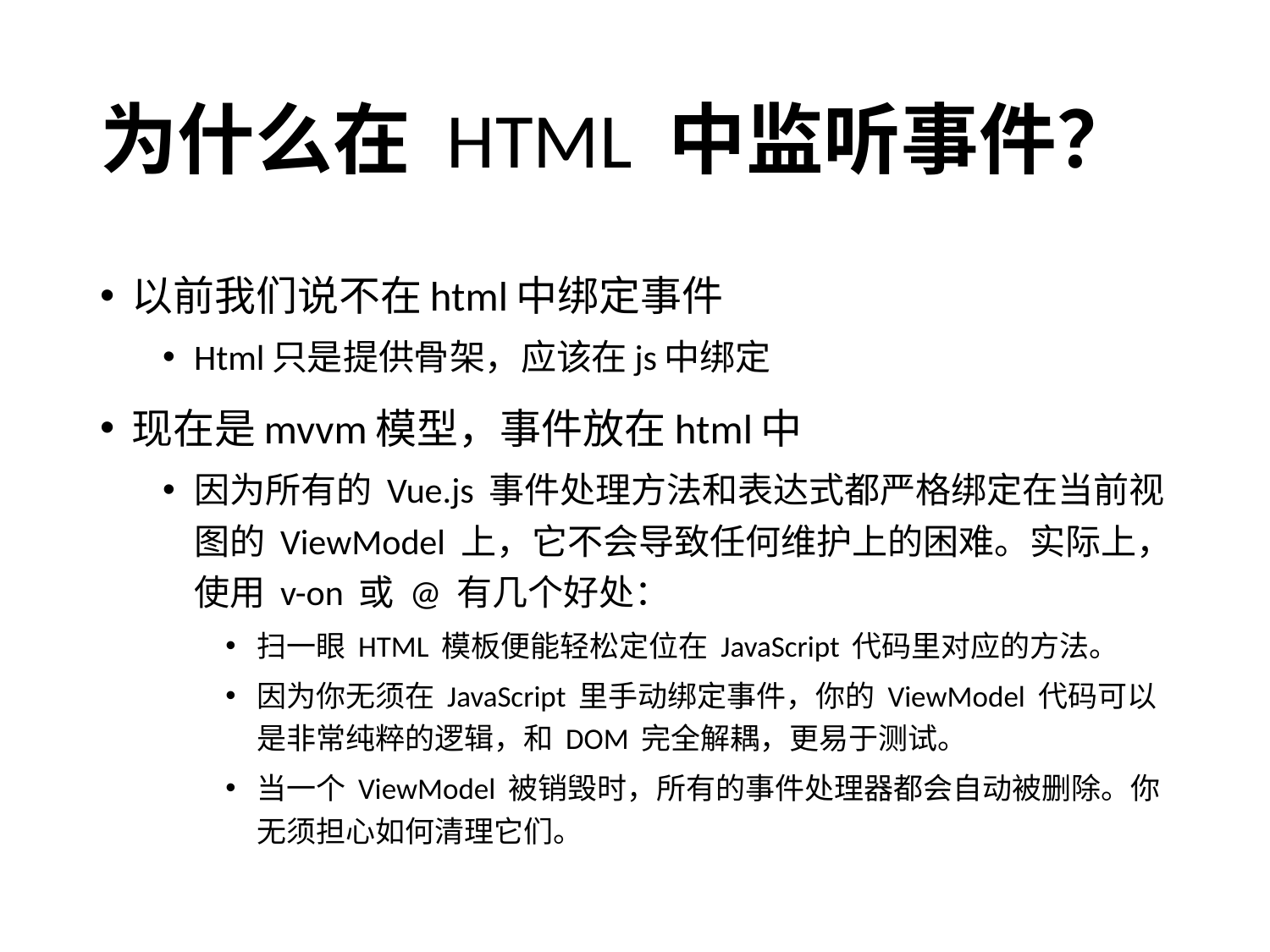

# 为什么在 HTML 中监听事件？
以前我们说不在html中绑定事件
Html只是提供骨架，应该在js中绑定
现在是mvvm模型，事件放在html中
因为所有的 Vue.js 事件处理方法和表达式都严格绑定在当前视图的 ViewModel 上，它不会导致任何维护上的困难。实际上，使用 v-on 或 @ 有几个好处：
扫一眼 HTML 模板便能轻松定位在 JavaScript 代码里对应的方法。
因为你无须在 JavaScript 里手动绑定事件，你的 ViewModel 代码可以是非常纯粹的逻辑，和 DOM 完全解耦，更易于测试。
当一个 ViewModel 被销毁时，所有的事件处理器都会自动被删除。你无须担心如何清理它们。